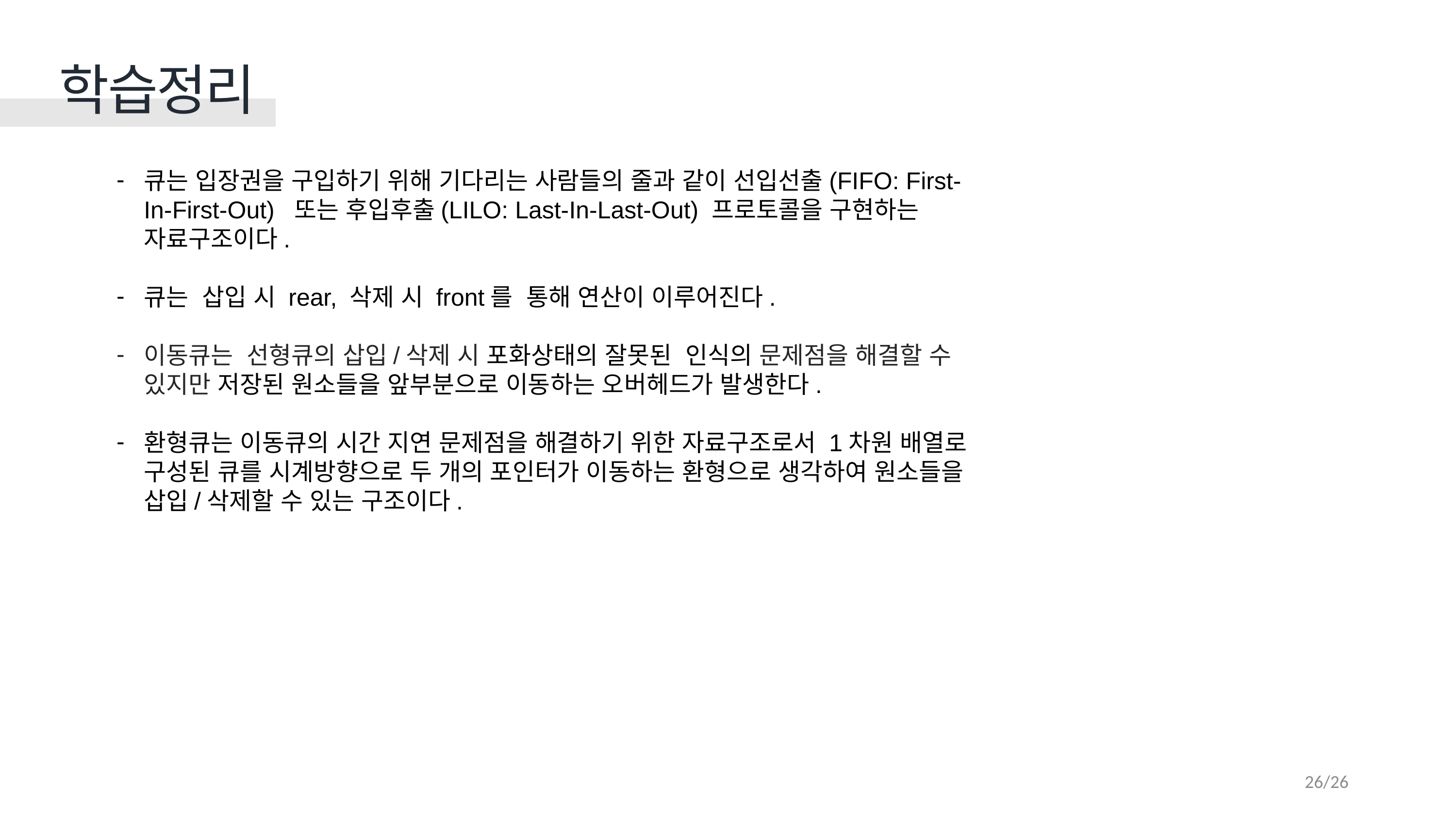

학습정리

큐는 입장권을 구입하기 위해 기다리는 사람들의 줄과 같이 선입선출(FIFO: First-In-First-Out)  또는 후입후출(LILO: Last-In-Last-Out) 프로토콜을 구현하는 자료구조이다.

큐는  삽입 시 rear, 삭제 시 front를  통해 연산이 이루어진다.

이동큐는  선형큐의 삽입/삭제 시 포화상태의 잘못된  인식의 문제점을 해결할 수 있지만 저장된 원소들을 앞부분으로 이동하는 오버헤드가 발생한다.

환형큐는 이동큐의 시간 지연 문제점을 해결하기 위한 자료구조로서 1차원 배열로 구성된 큐를 시계방향으로 두 개의 포인터가 이동하는 환형으로 생각하여 원소들을 삽입/삭제할 수 있는 구조이다.

26/26